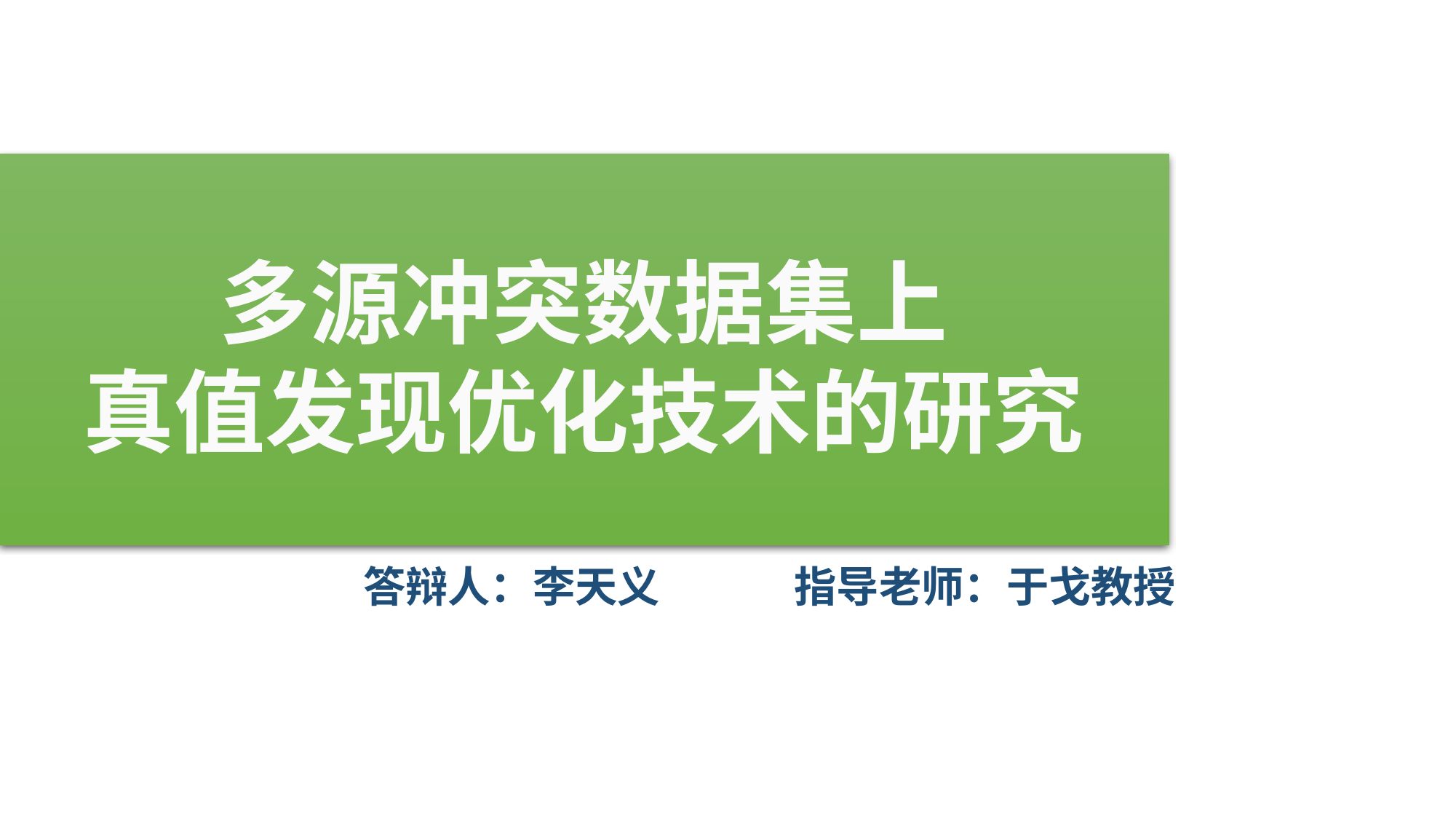

多源冲突数据集上
真值发现优化技术的研究
答辩人：李天义
指导老师：于戈教授